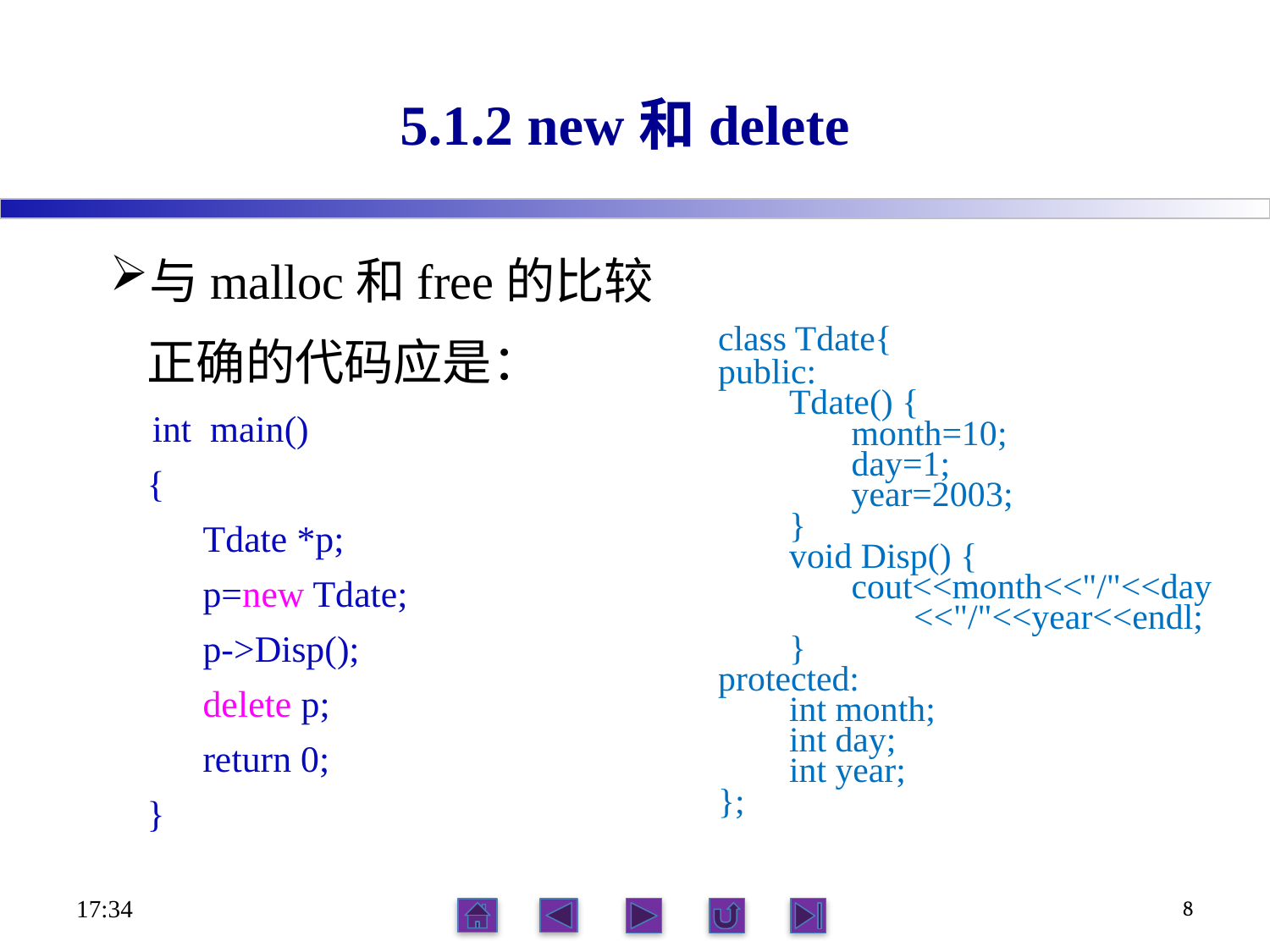

# 5.1.2 new和delete
与malloc和free的比较
正确的代码应是：
 int  main()
{
      Tdate *p;
      p=new Tdate;
      p->Disp();
      delete p;
      return 0;
}

class Tdate{
public:
        Tdate() {
               month=10;
               day=1;
               year=2003;
        }
        void Disp() {
               cout<<month<<"/"<<day
                      <<"/"<<year<<endl;
        }
protected:
        int month;
        int day;
        int year;
};

17:34
8